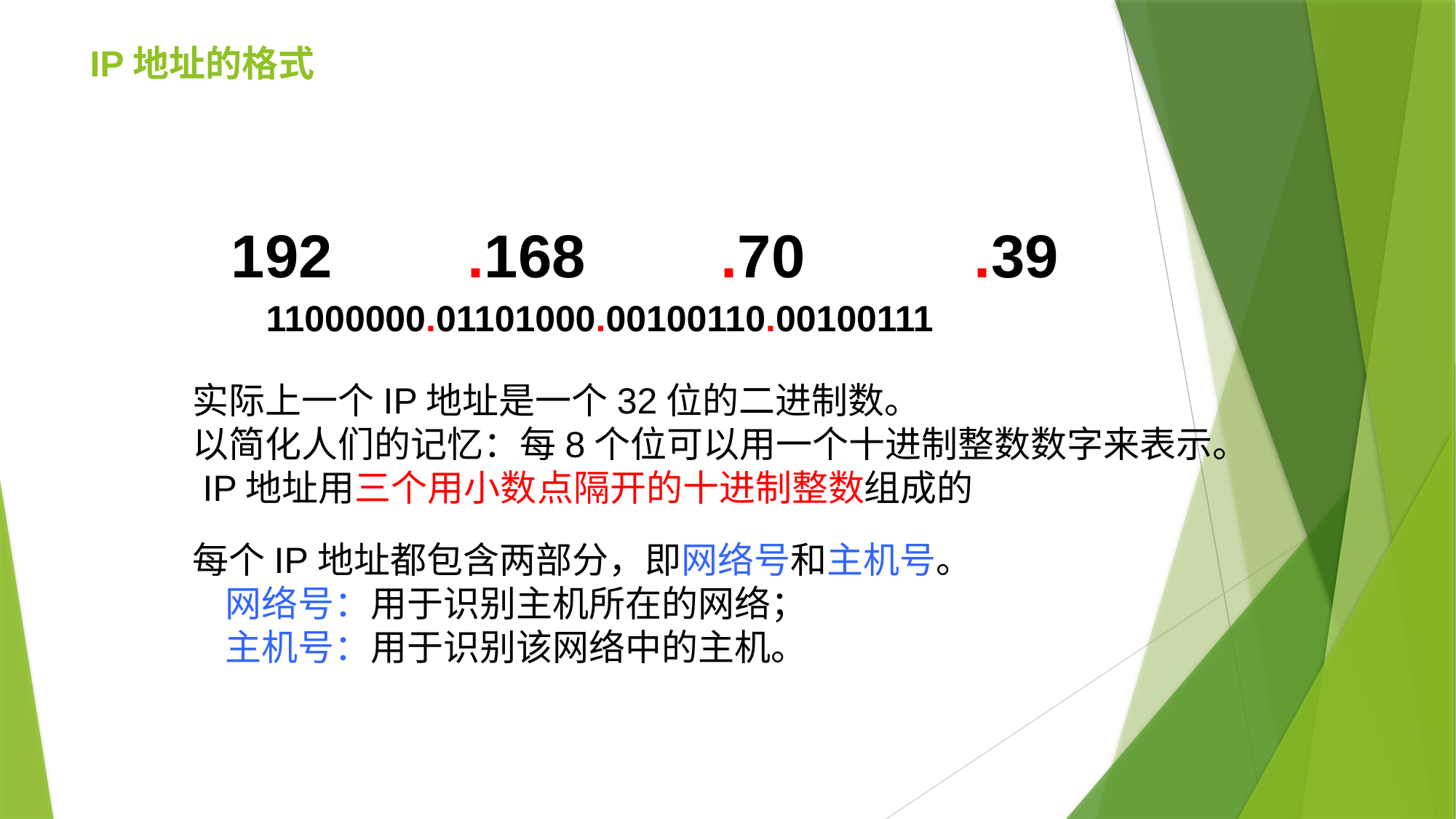

# IP地址的格式
192        .168        .70          .39
11000000.01101000.00100110.00100111
实际上一个IP地址是一个32位的二进制数。
以简化人们的记忆：每8个位可以用一个十进制整数数字来表示。
 IP地址用三个用小数点隔开的十进制整数组成的
每个IP地址都包含两部分，即网络号和主机号。
    网络号：用于识别主机所在的网络；
    主机号：用于识别该网络中的主机。